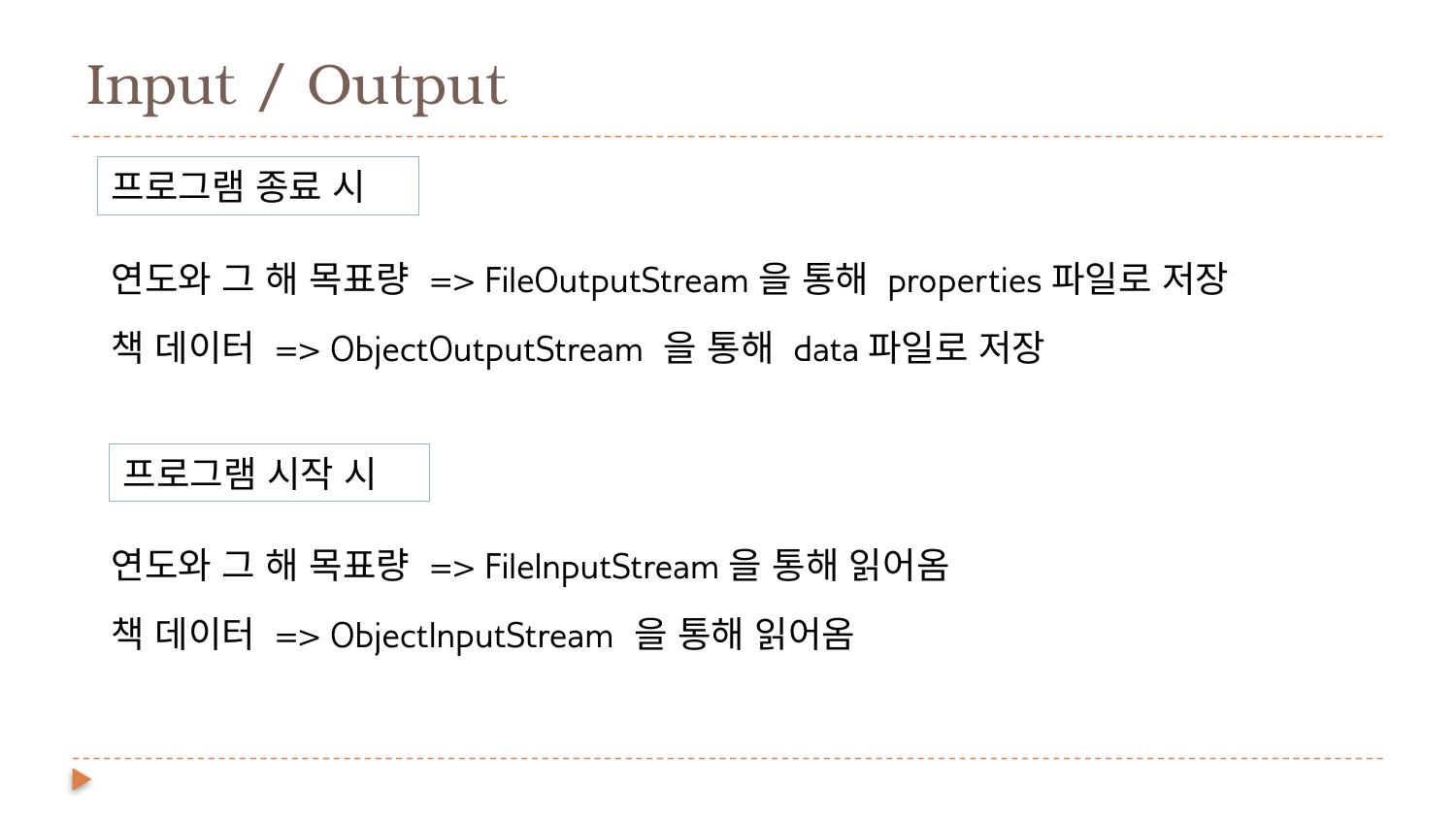

# Input / Output
프로그램 종료 시
연도와 그 해 목표량 => FileOutputStream을 통해 properties파일로 저장
책 데이터 => ObjectOutputStream 을 통해 data파일로 저장
프로그램 시작 시
연도와 그 해 목표량 => FileInputStream을 통해 읽어옴
책 데이터 => ObjectInputStream 을 통해 읽어옴